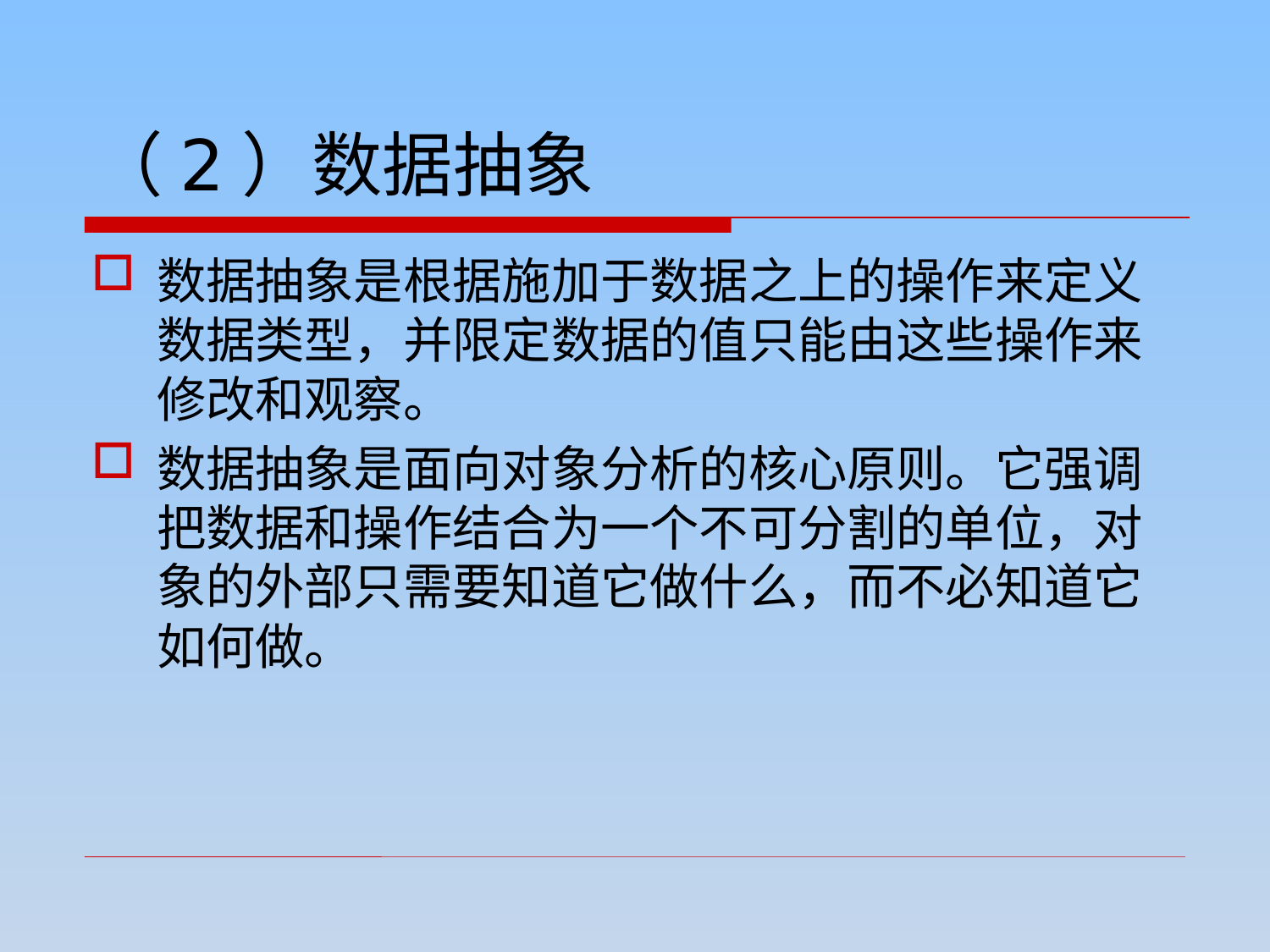

（2）数据抽象
数据抽象是根据施加于数据之上的操作来定义数据类型，并限定数据的值只能由这些操作来修改和观察。
数据抽象是面向对象分析的核心原则。它强调把数据和操作结合为一个不可分割的单位，对象的外部只需要知道它做什么，而不必知道它如何做。